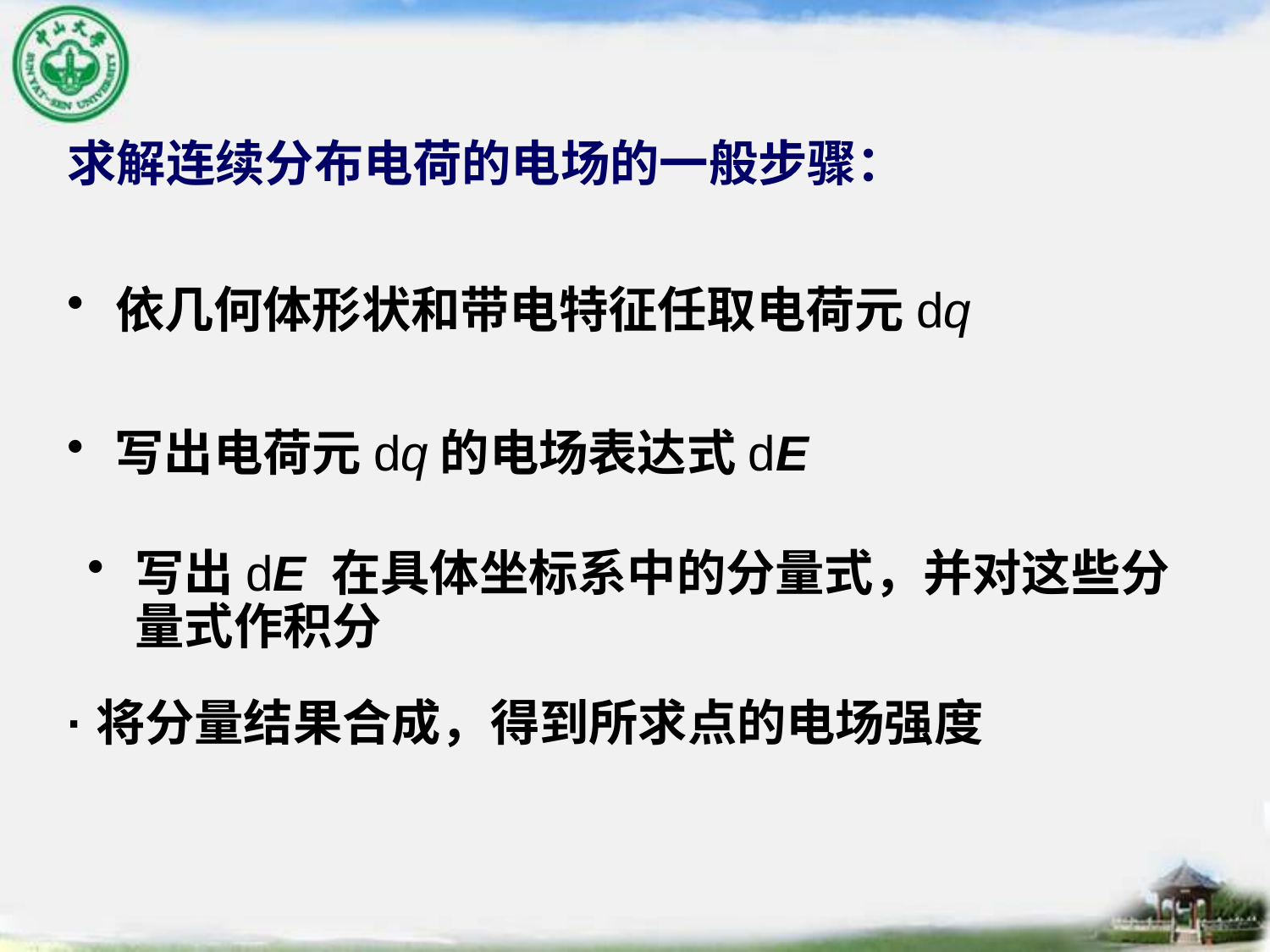

# 求解连续分布电荷的电场的一般步骤：
依几何体形状和带电特征任取电荷元dq
写出电荷元dq的电场表达式dE
写出dE 在具体坐标系中的分量式，并对这些分量式作积分
·将分量结果合成，得到所求点的电场强度
24